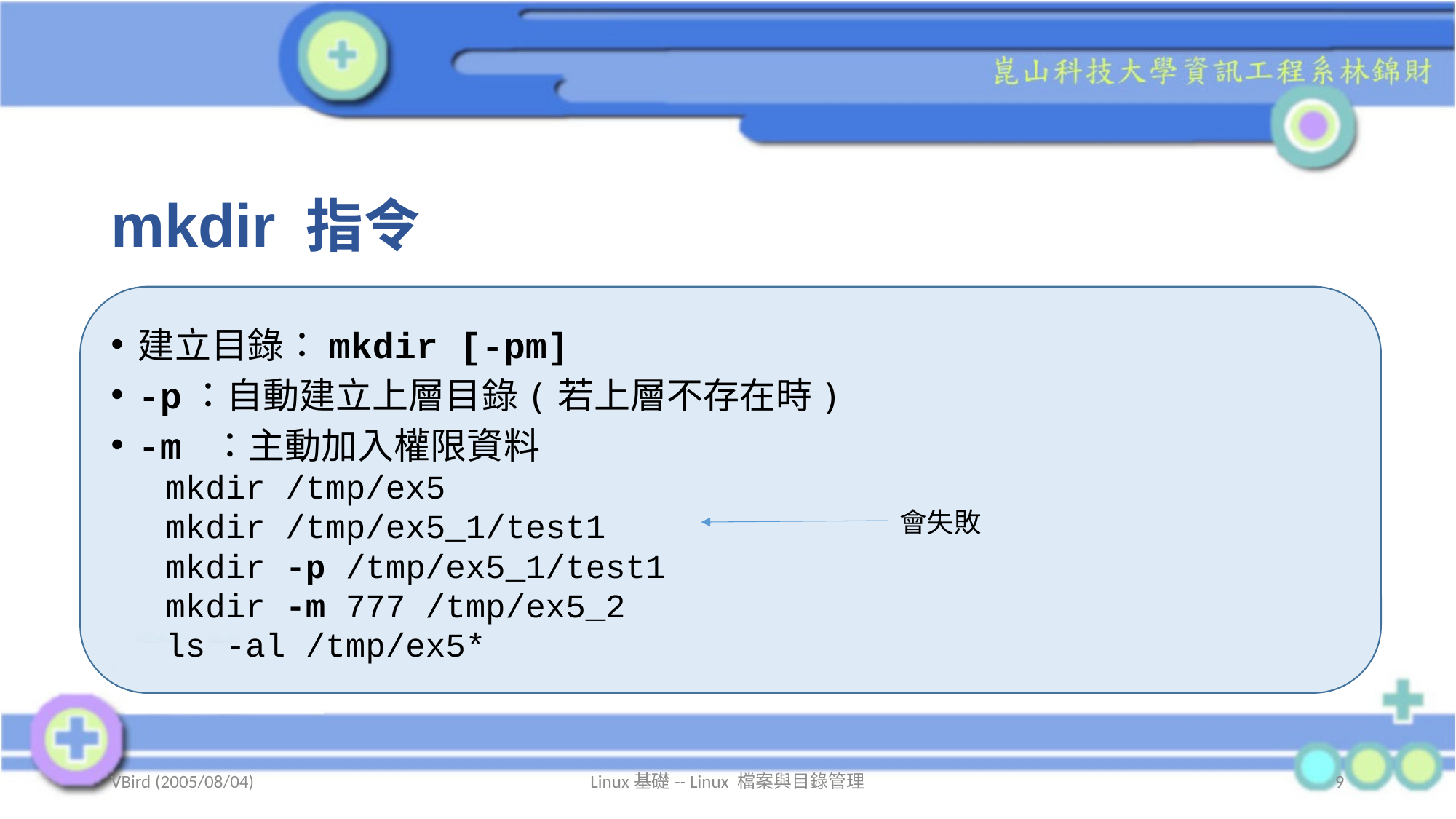

# mkdir 指令

建立目錄：mkdir [-pm]
-p：自動建立上層目錄(若上層不存在時)
-m ：主動加入權限資料
mkdir /tmp/ex5
mkdir /tmp/ex5_1/test1
mkdir -p /tmp/ex5_1/test1
mkdir -m 777 /tmp/ex5_2
ls -al /tmp/ex5*
會失敗
VBird (2005/08/04)
Linux基礎-- Linux 檔案與目錄管理
9